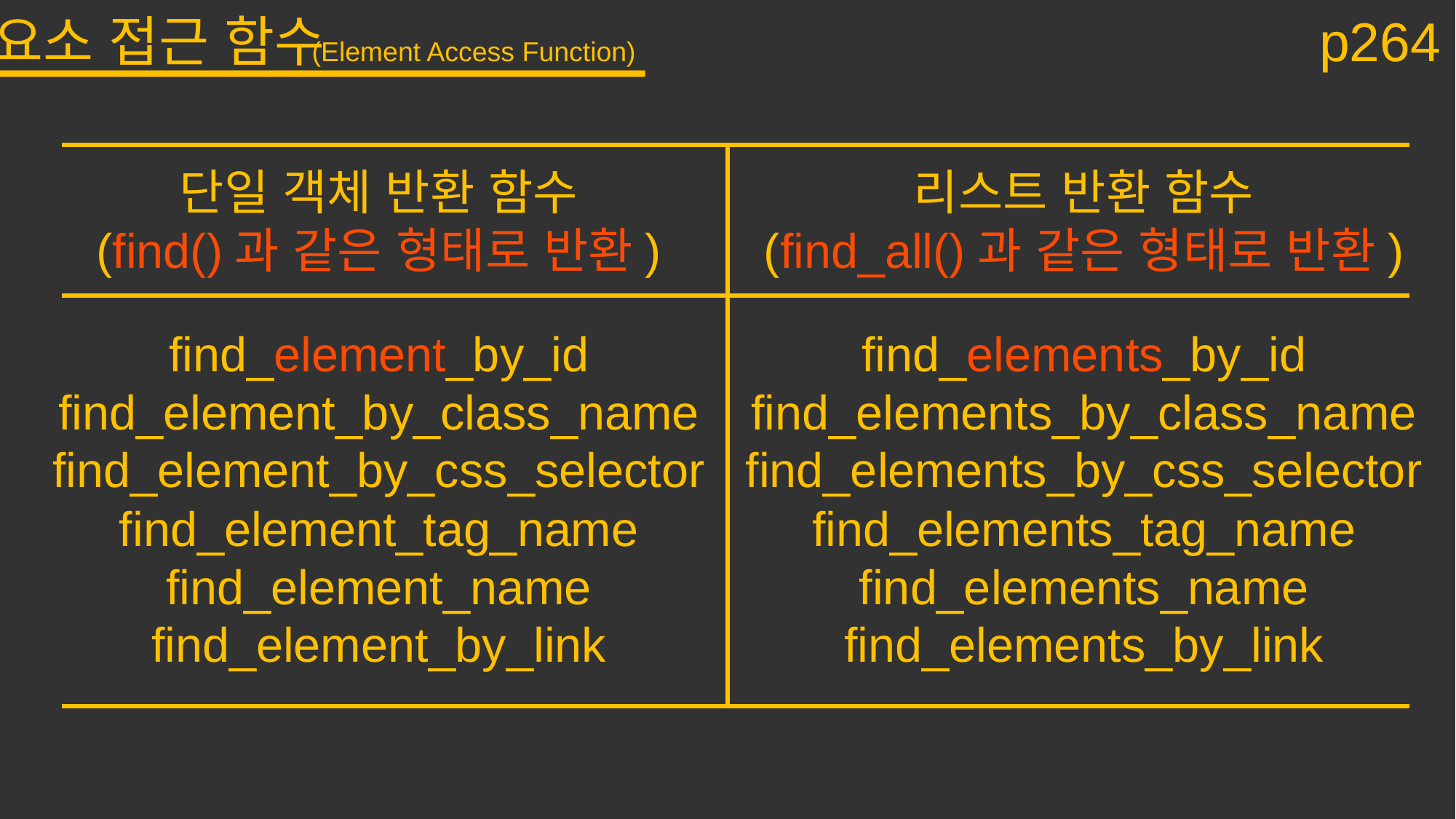

요소 접근 함수
p264
(Element Access Function)

단일 객체 반환 함수
(find()과 같은 형태로 반환)
리스트 반환 함수
(find_all()과 같은 형태로 반환)
find_element_by_id
find_element_by_class_name
find_element_by_css_selector
find_element_tag_name
find_element_name
find_element_by_link
find_elements_by_id
find_elements_by_class_name
find_elements_by_css_selector
find_elements_tag_name
find_elements_name
find_elements_by_link